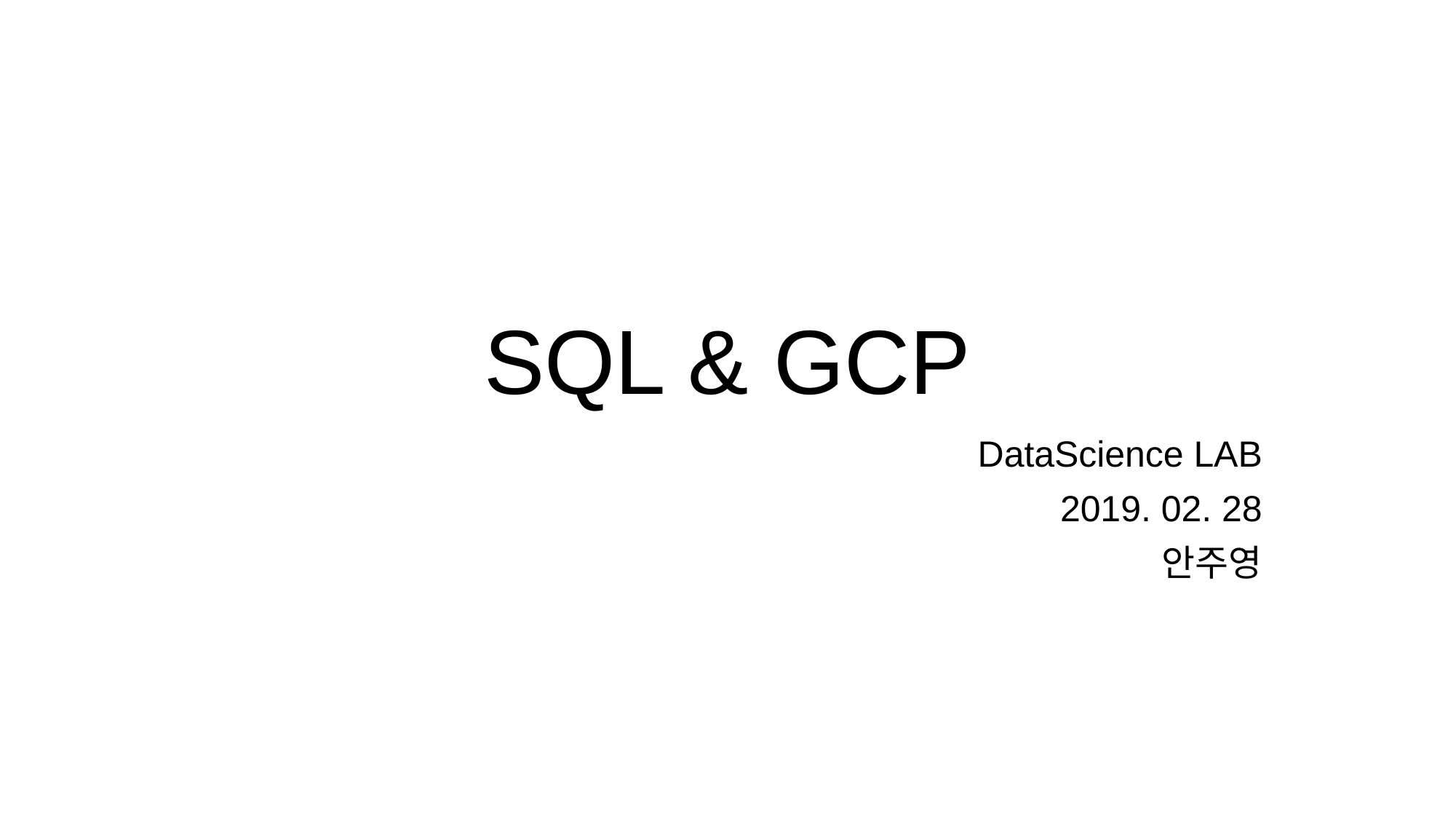

# SQL & GCP
DataScience LAB
2019. 02. 28
안주영